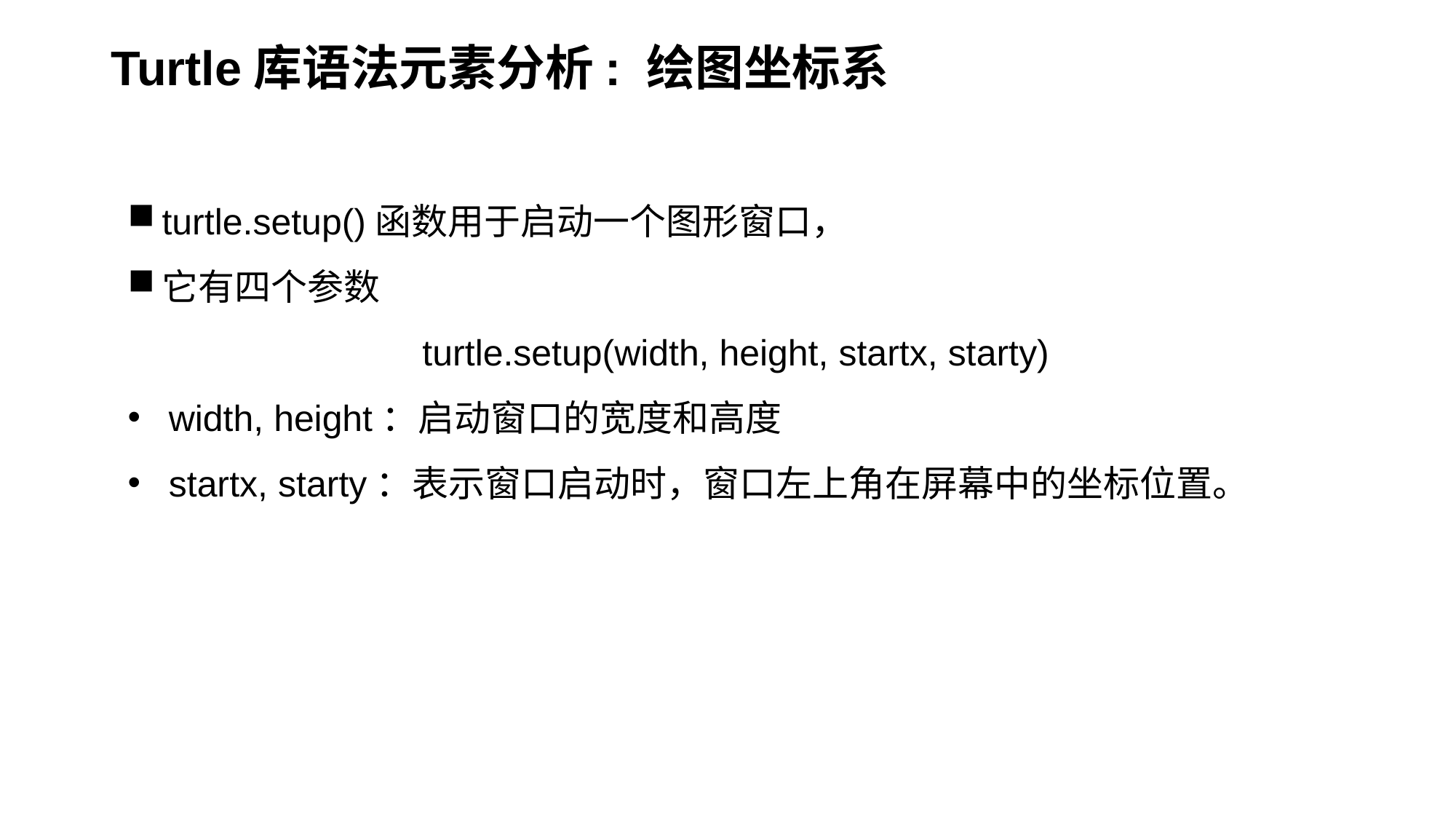

# Turtle库语法元素分析: 绘图坐标系
turtle.setup()函数用于启动一个图形窗口，
它有四个参数
turtle.setup(width, height, startx, starty)
width, height：启动窗口的宽度和高度
startx, starty：表示窗口启动时，窗口左上角在屏幕中的坐标位置。